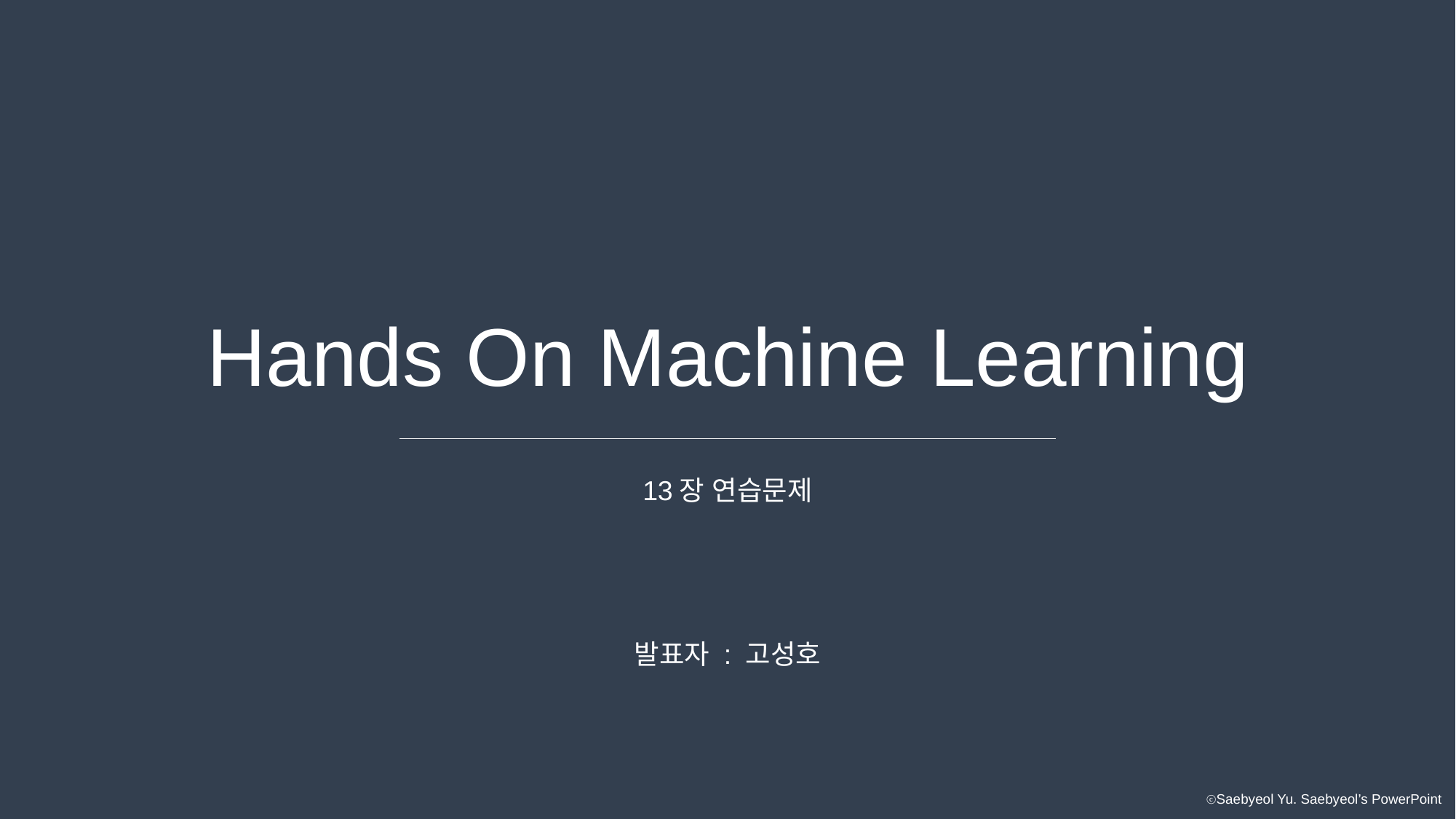

Hands On Machine Learning
13장 연습문제

발표자 : 고성호